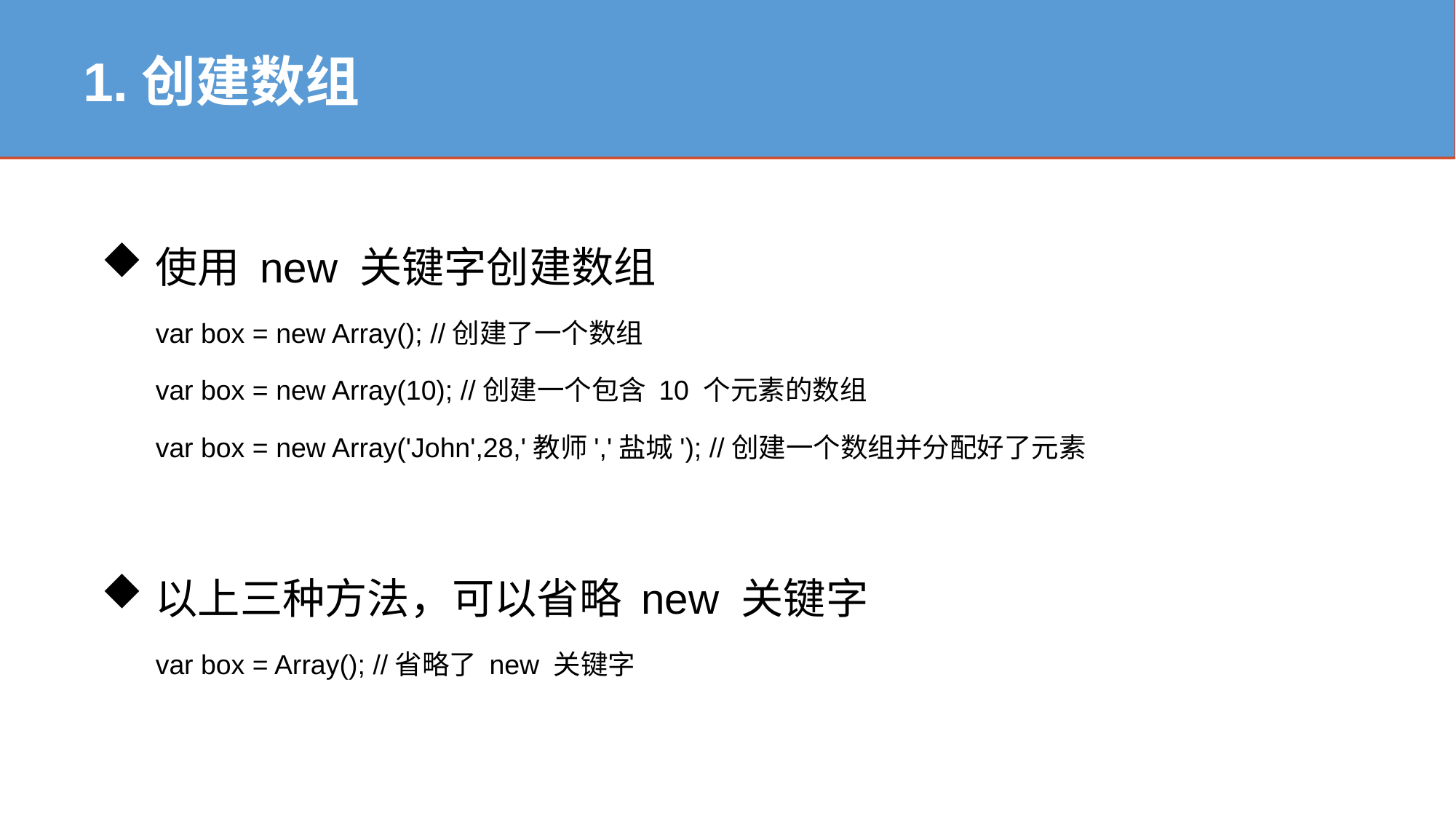

1.创建数组

使用 new 关键字创建数组
var box = new Array(); //创建了一个数组
var box = new Array(10); //创建一个包含 10 个元素的数组
var box = new Array('John',28,'教师','盐城'); //创建一个数组并分配好了元素

以上三种方法，可以省略 new 关键字
var box = Array(); //省略了 new 关键字